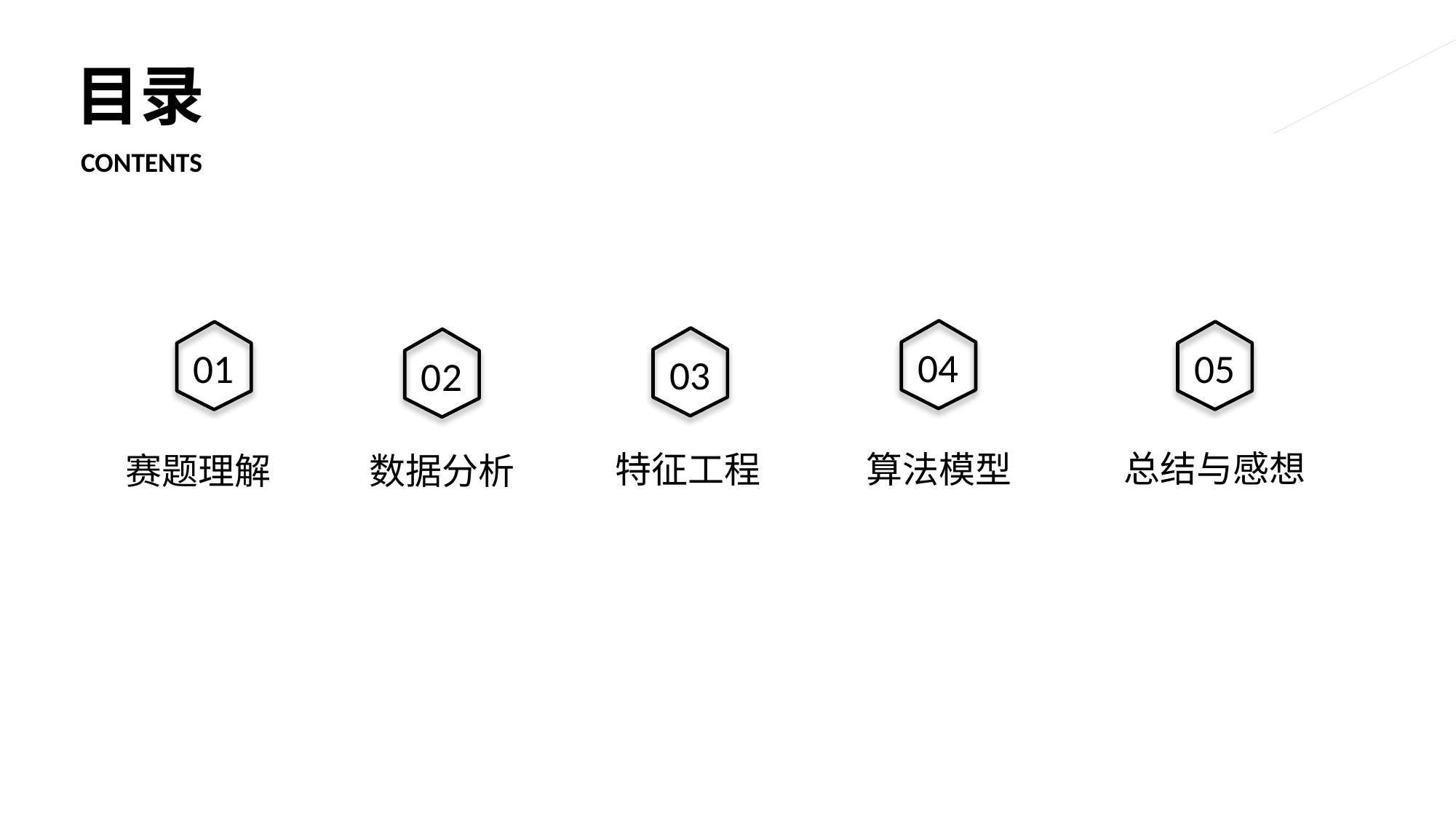

目录
CONTENTS

04

05

01

03

02
总结与感想
算法模型
特征工程
赛题理解
数据分析